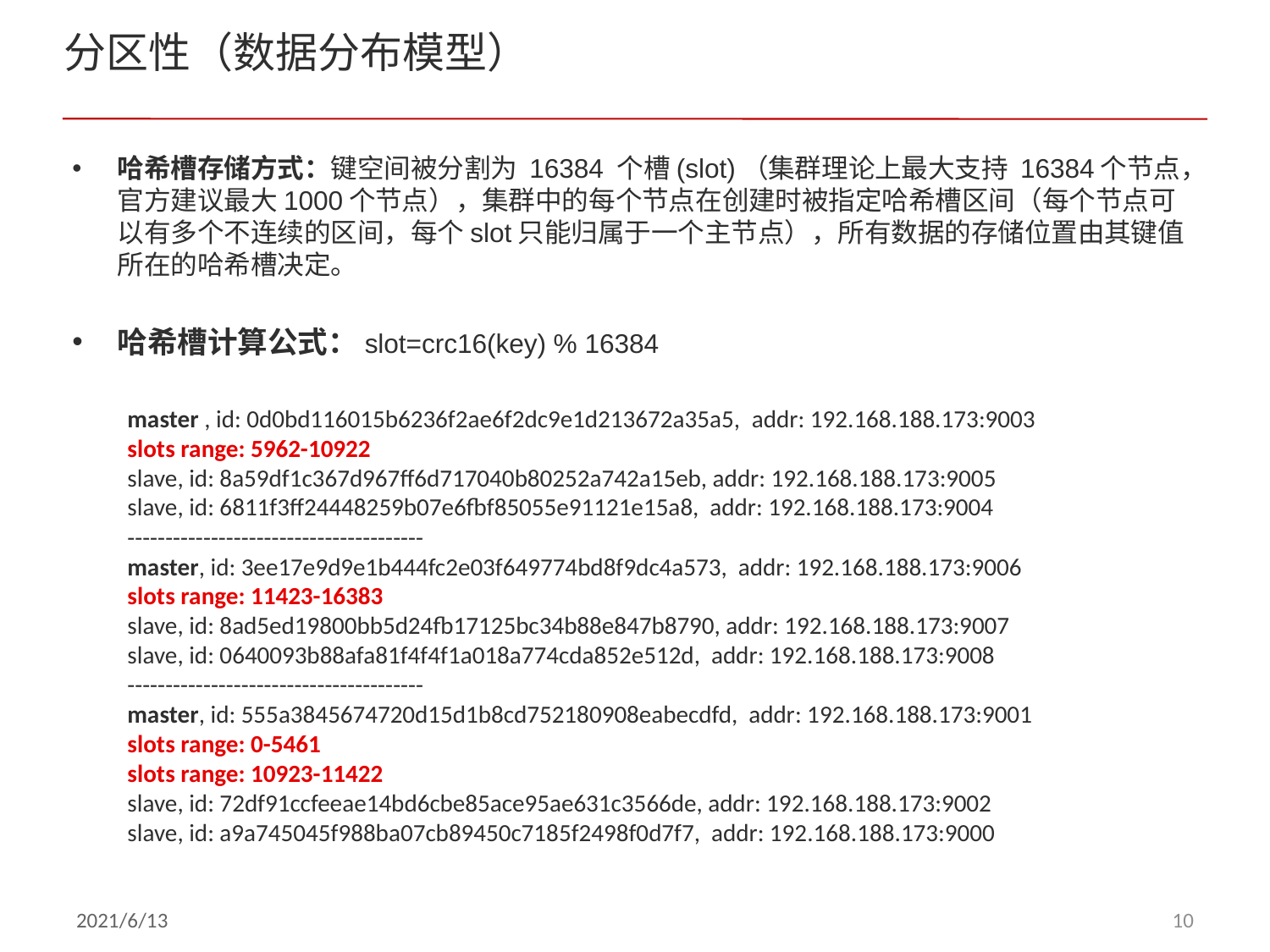

# 分区性（数据分布模型）
哈希槽存储方式：键空间被分割为 16384 个槽(slot)（集群理论上最大支持 16384个节点，官方建议最大1000个节点），集群中的每个节点在创建时被指定哈希槽区间（每个节点可以有多个不连续的区间，每个slot只能归属于一个主节点），所有数据的存储位置由其键值所在的哈希槽决定。

哈希槽计算公式：slot=crc16(key) % 16384

master , id: 0d0bd116015b6236f2ae6f2dc9e1d213672a35a5,  addr: 192.168.188.173:9003
slots range: 5962-10922
slave, id: 8a59df1c367d967ff6d717040b80252a742a15eb, addr: 192.168.188.173:9005
slave, id: 6811f3ff24448259b07e6fbf85055e91121e15a8,  addr: 192.168.188.173:9004
---------------------------------------
master, id: 3ee17e9d9e1b444fc2e03f649774bd8f9dc4a573,  addr: 192.168.188.173:9006
slots range: 11423-16383
slave, id: 8ad5ed19800bb5d24fb17125bc34b88e847b8790, addr: 192.168.188.173:9007
slave, id: 0640093b88afa81f4f4f1a018a774cda852e512d,  addr: 192.168.188.173:9008
---------------------------------------
master, id: 555a3845674720d15d1b8cd752180908eabecdfd,  addr: 192.168.188.173:9001
slots range: 0-5461
slots range: 10923-11422
slave, id: 72df91ccfeeae14bd6cbe85ace95ae631c3566de, addr: 192.168.188.173:9002
slave, id: a9a745045f988ba07cb89450c7185f2498f0d7f7,  addr: 192.168.188.173:9000